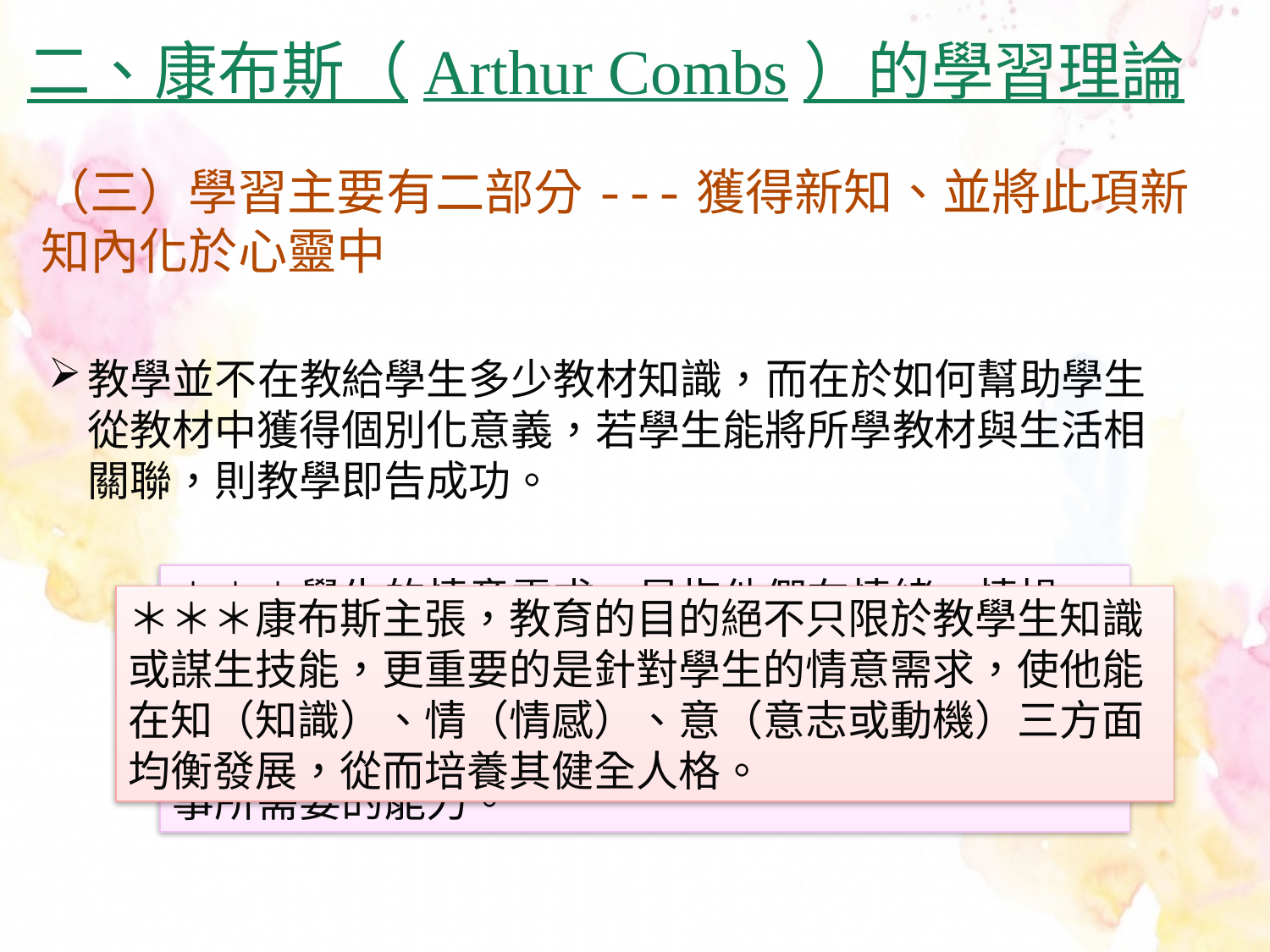

二、康布斯（Arthur Combs）的學習理論
（三）學習主要有二部分---獲得新知、並將此項新知內化於心靈中
教學並不在教給學生多少教材知識，而在於如何幫助學生從教材中獲得個別化意義，若學生能將所學教材與生活相關聯，則教學即告成功。
＊＊＊學生的情意需求，是指他們在情緒、情操、態度、道德與價值判斷等多方面的需求。稱此等行為的學習為學生的需求，原因是此等行為關係到人與人的關係，是人在社會生活方面律己、待人、處事所需要的能力。
＊＊＊康布斯主張，教育的目的絕不只限於教學生知識或謀生技能，更重要的是針對學生的情意需求，使他能在知（知識）、情（情感）、意（意志或動機）三方面均衡發展，從而培養其健全人格。